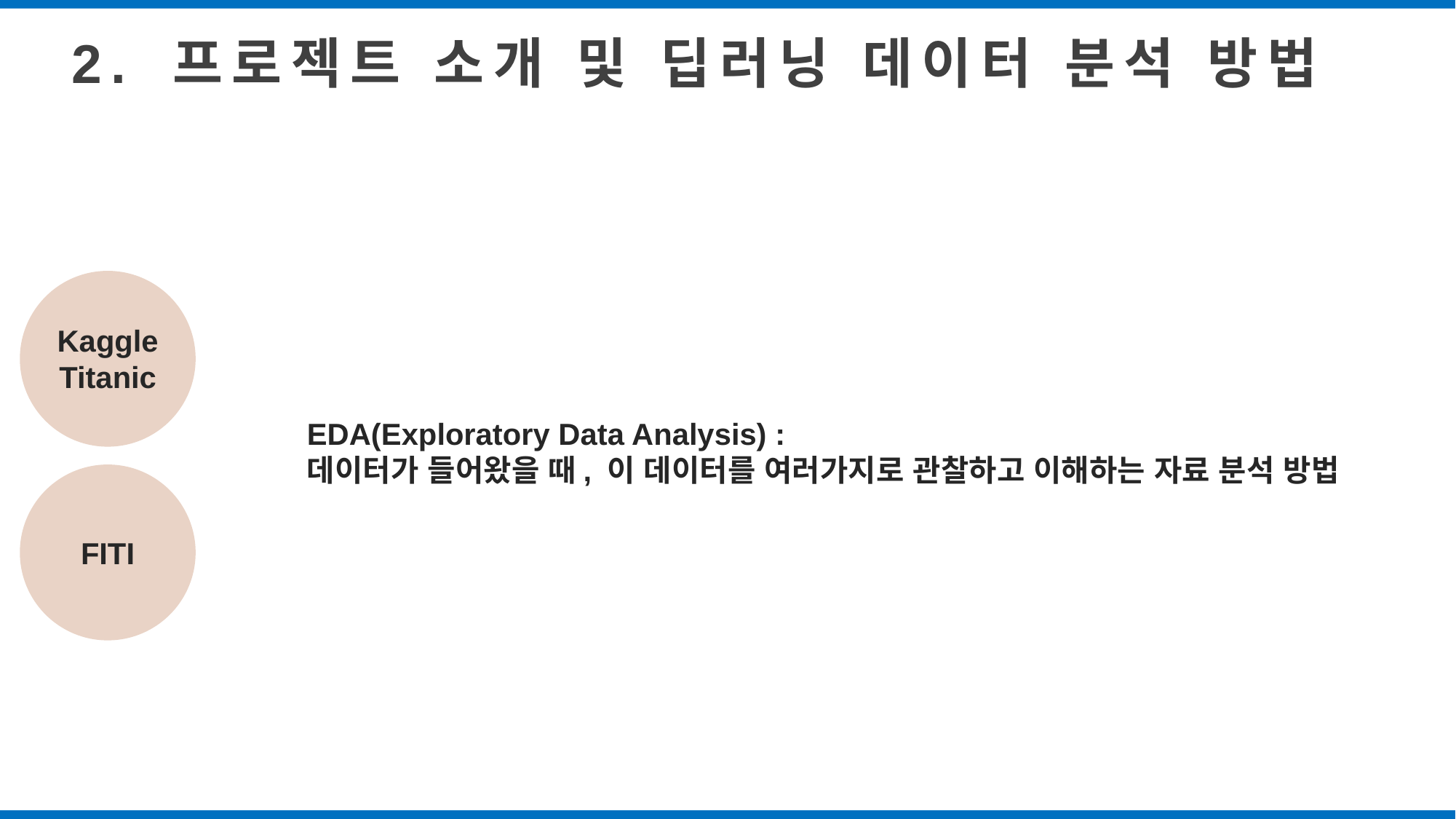

2. 프로젝트 소개 및 딥러닝 데이터 분석 방법

Kaggle
Titanic
EDA(Exploratory Data Analysis) :
데이터가 들어왔을 때, 이 데이터를 여러가지로 관찰하고 이해하는 자료 분석 방법

FITI